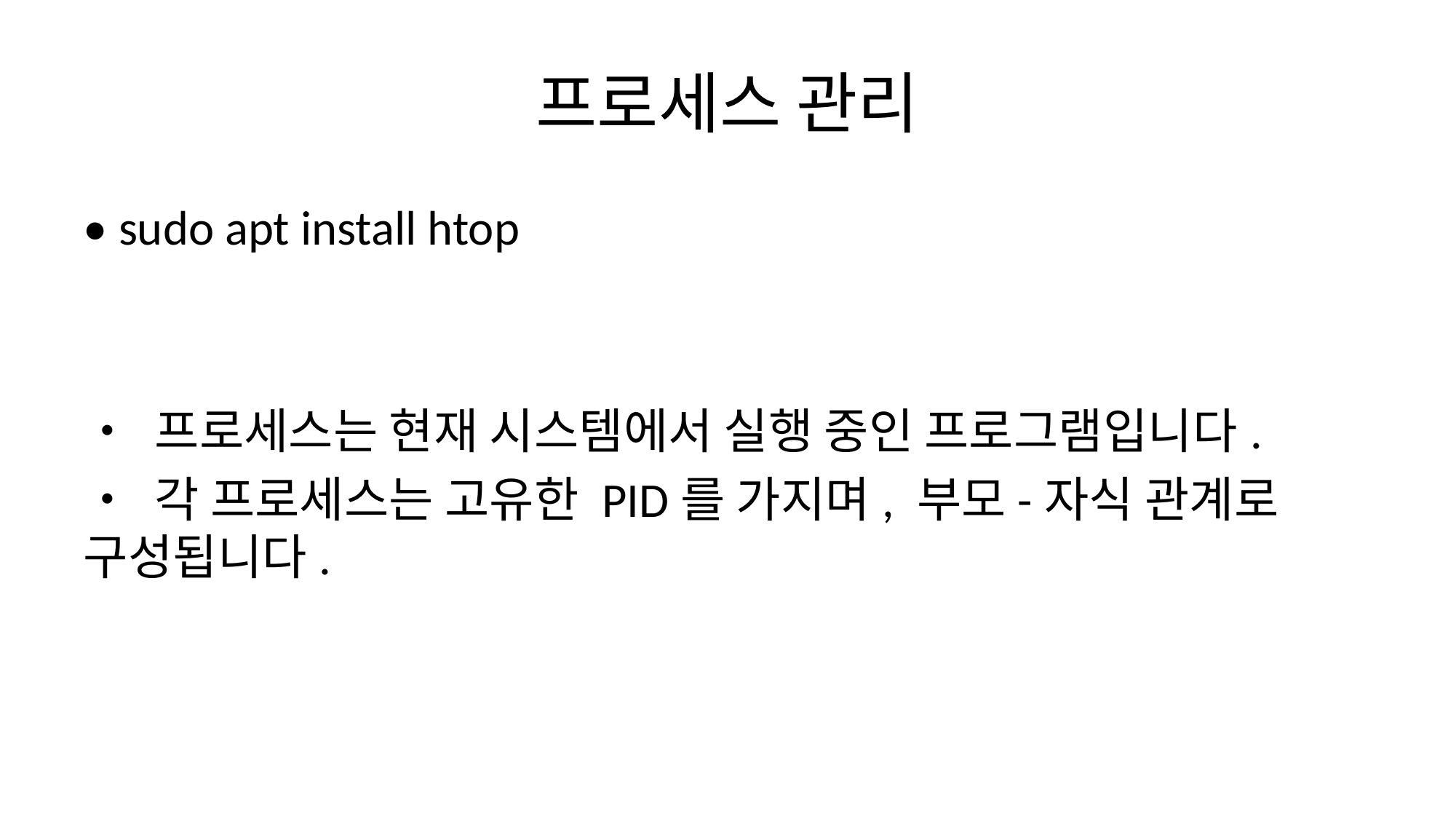

# 프로세스 관리
• sudo apt install htop

• 프로세스는 현재 시스템에서 실행 중인 프로그램입니다.
• 각 프로세스는 고유한 PID를 가지며, 부모-자식 관계로 구성됩니다.